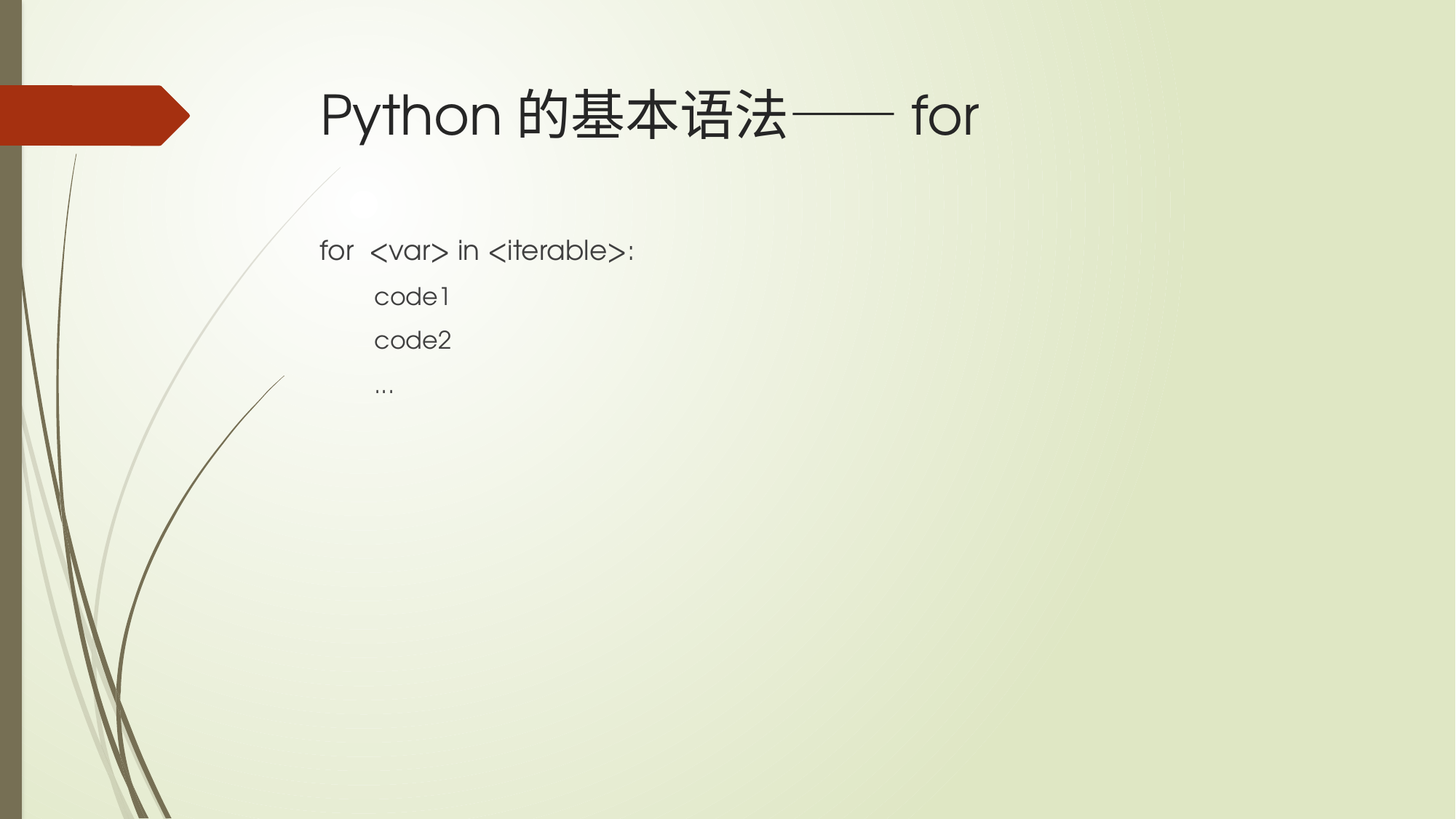

# Python的基本语法——for
for  <var> in <iterable>:
code1
code2
...